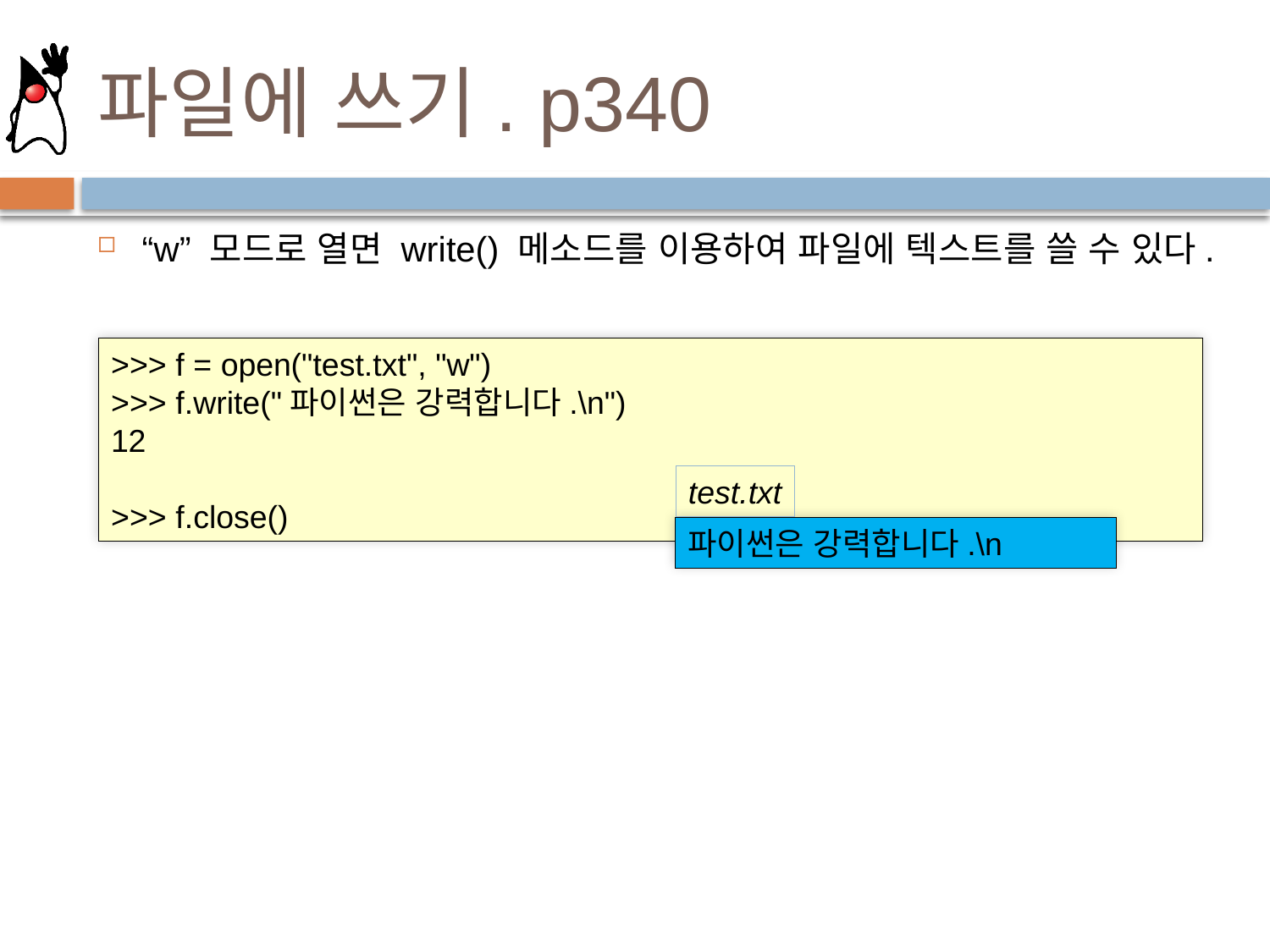

# 파일에 쓰기. p340
“w” 모드로 열면 write() 메소드를 이용하여 파일에 텍스트를 쓸 수 있다.
>>> f = open("test.txt", "w")
>>> f.write("파이썬은 강력합니다.\n")
12

>>> f.close()
test.txt
파이썬은 강력합니다.\n